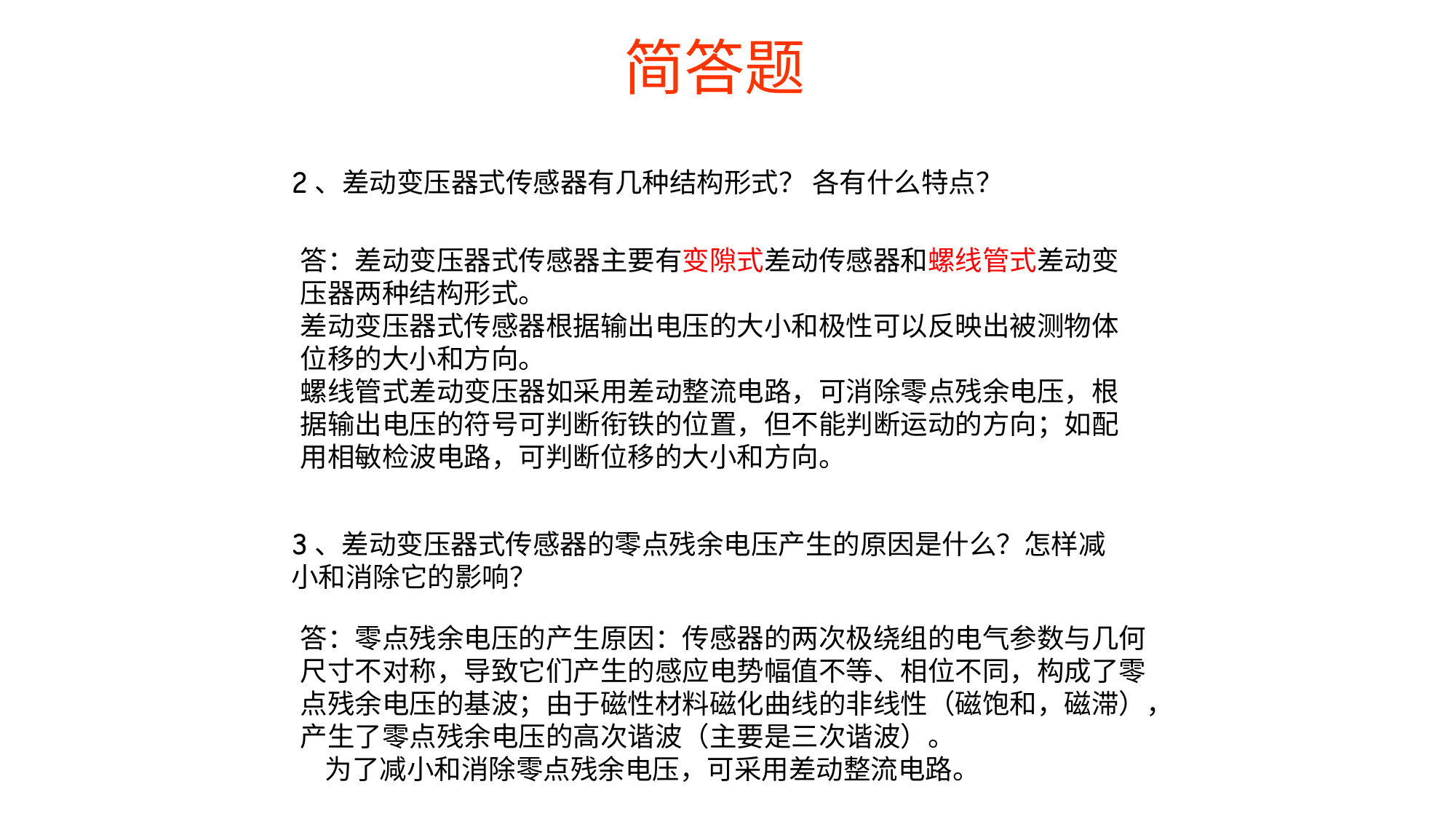

简答题
2、差动变压器式传感器有几种结构形式？ 各有什么特点？
答：差动变压器式传感器主要有变隙式差动传感器和螺线管式差动变压器两种结构形式。
差动变压器式传感器根据输出电压的大小和极性可以反映出被测物体位移的大小和方向。
螺线管式差动变压器如采用差动整流电路，可消除零点残余电压，根据输出电压的符号可判断衔铁的位置，但不能判断运动的方向；如配用相敏检波电路，可判断位移的大小和方向。
3、差动变压器式传感器的零点残余电压产生的原因是什么？怎样减小和消除它的影响？
答：零点残余电压的产生原因：传感器的两次极绕组的电气参数与几何尺寸不对称，导致它们产生的感应电势幅值不等、相位不同，构成了零点残余电压的基波；由于磁性材料磁化曲线的非线性（磁饱和，磁滞），产生了零点残余电压的高次谐波（主要是三次谐波）。
   为了减小和消除零点残余电压，可采用差动整流电路。